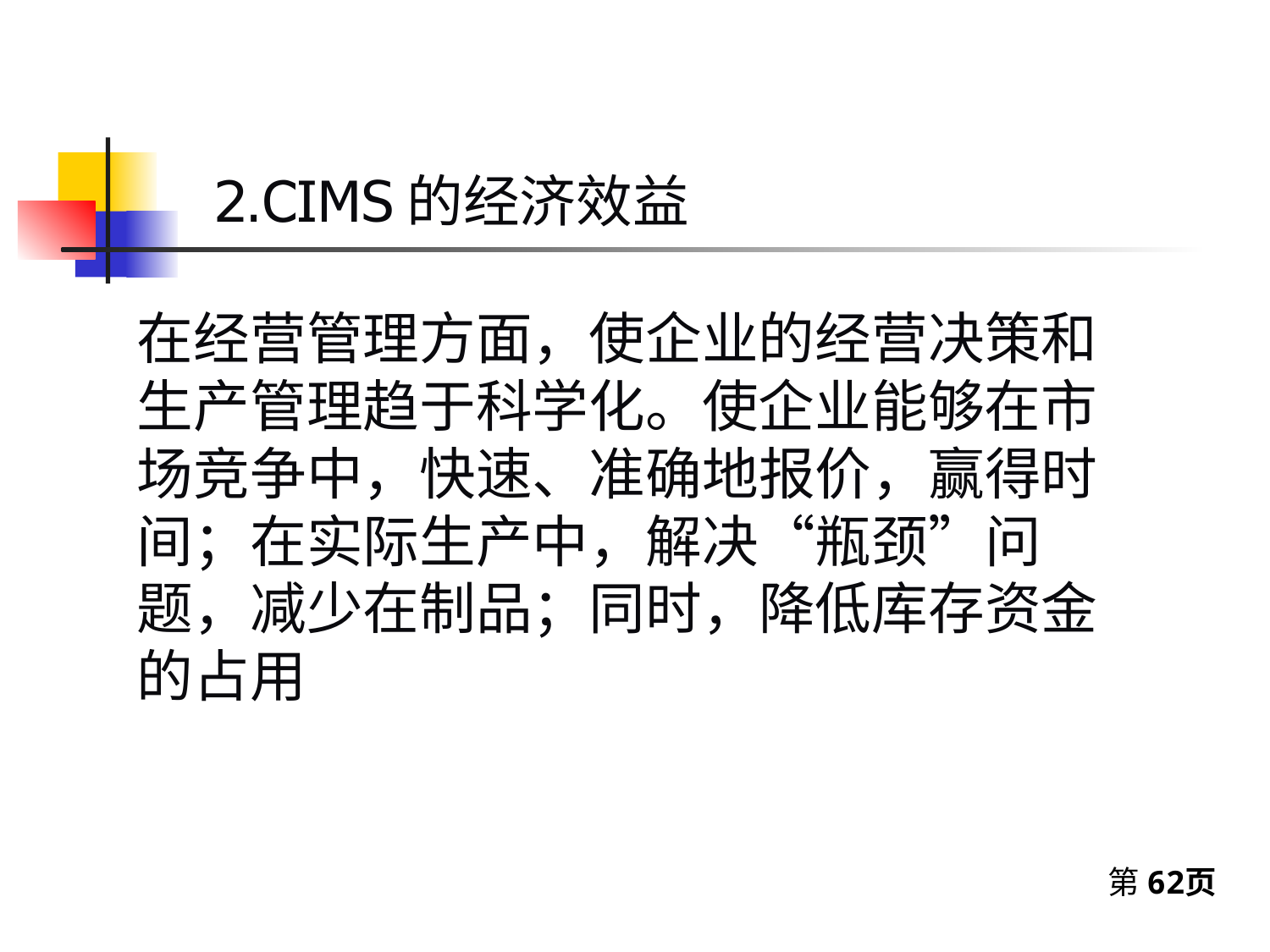

2.CIMS的经济效益
在经营管理方面，使企业的经营决策和生产管理趋于科学化。使企业能够在市场竞争中，快速、准确地报价，赢得时间；在实际生产中，解决“瓶颈”问题，减少在制品；同时，降低库存资金的占用